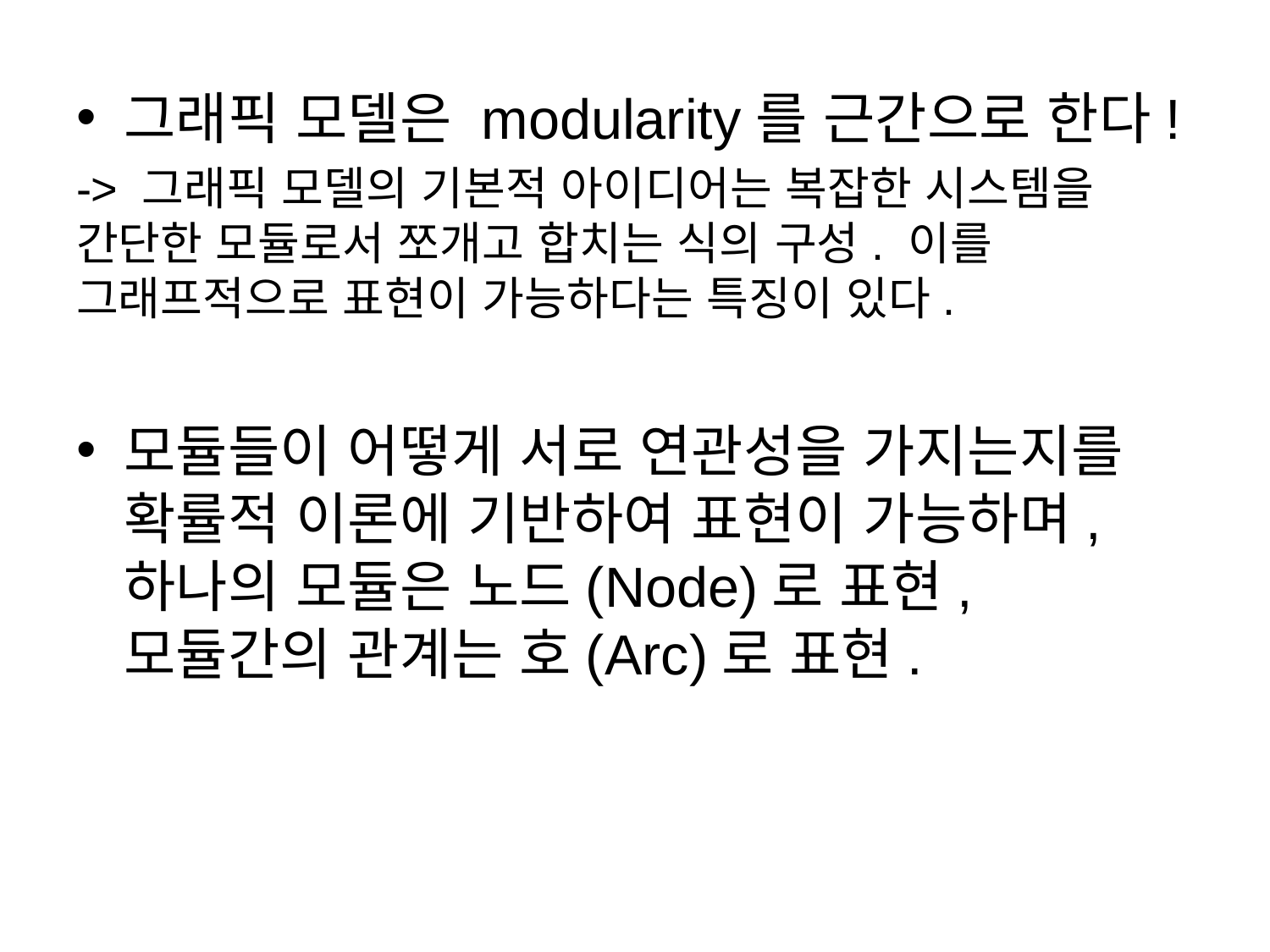

그래픽 모델은 modularity를 근간으로 한다!
-> 그래픽 모델의 기본적 아이디어는 복잡한 시스템을 간단한 모듈로서 쪼개고 합치는 식의 구성. 이를 그래프적으로 표현이 가능하다는 특징이 있다.

모듈들이 어떻게 서로 연관성을 가지는지를 확률적 이론에 기반하여 표현이 가능하며, 하나의 모듈은 노드(Node)로 표현, 모듈간의 관계는 호(Arc)로 표현.